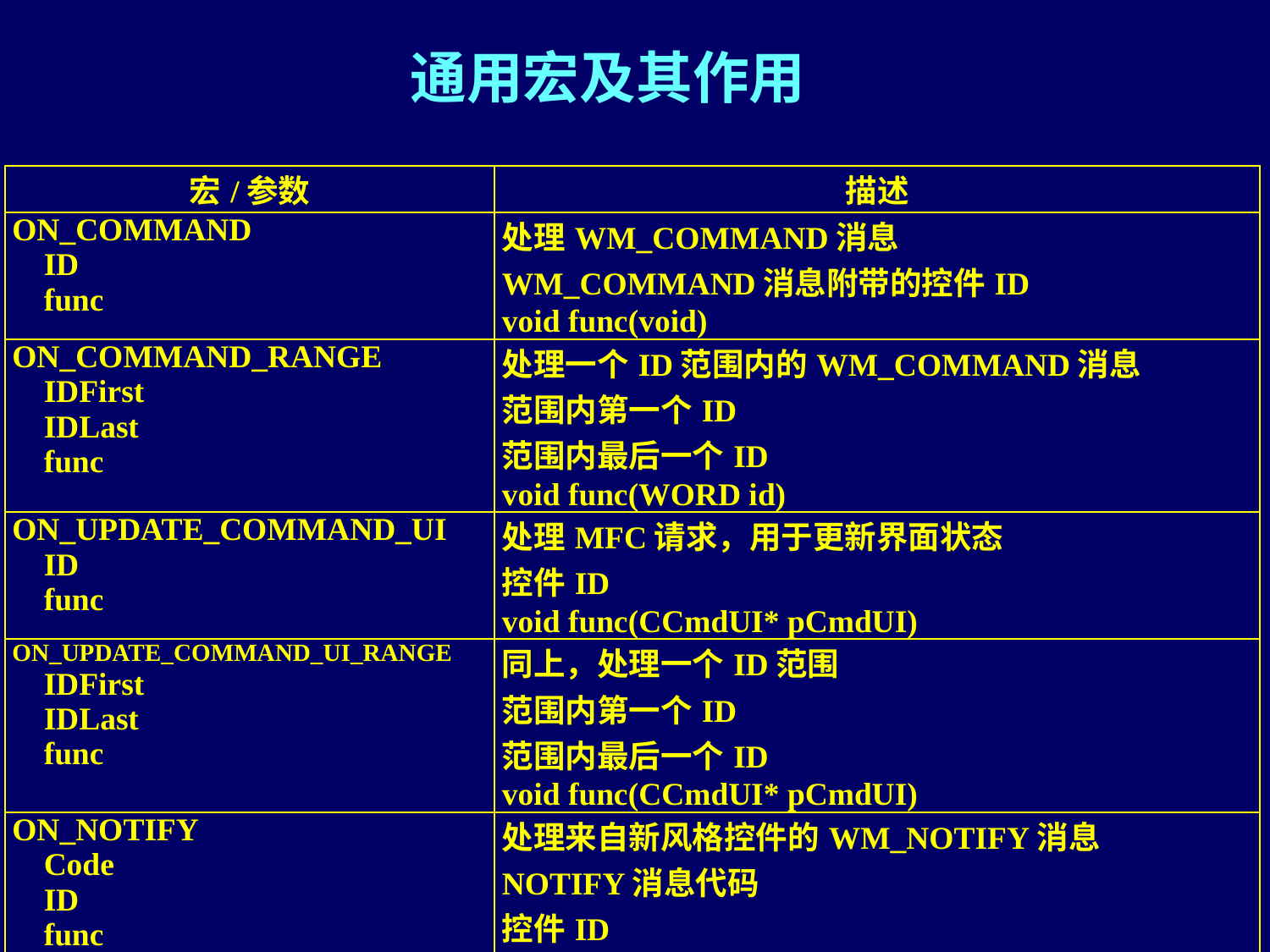

通用宏及其作用
| 宏/参数 | 描述 |
| --- | --- |
| ON\_COMMAND ID func | 处理WM\_COMMAND消息 WM\_COMMAND消息附带的控件ID void func(void) |
| ON\_COMMAND\_RANGE IDFirst IDLast func | 处理一个ID范围内的WM\_COMMAND消息 范围内第一个ID 范围内最后一个ID void func(WORD id) |
| ON\_UPDATE\_COMMAND\_UI ID func | 处理MFC请求，用于更新界面状态 控件ID void func(CCmdUI\* pCmdUI) |
| ON\_UPDATE\_COMMAND\_UI\_RANGE IDFirst IDLast func | 同上，处理一个ID范围 范围内第一个ID 范围内最后一个ID void func(CCmdUI\* pCmdUI) |
| ON\_NOTIFY Code ID func | 处理来自新风格控件的WM\_NOTIFY消息 NOTIFY消息代码 控件ID void func(NMHDR \*pNotifyStruct, LRESULT \*result) |